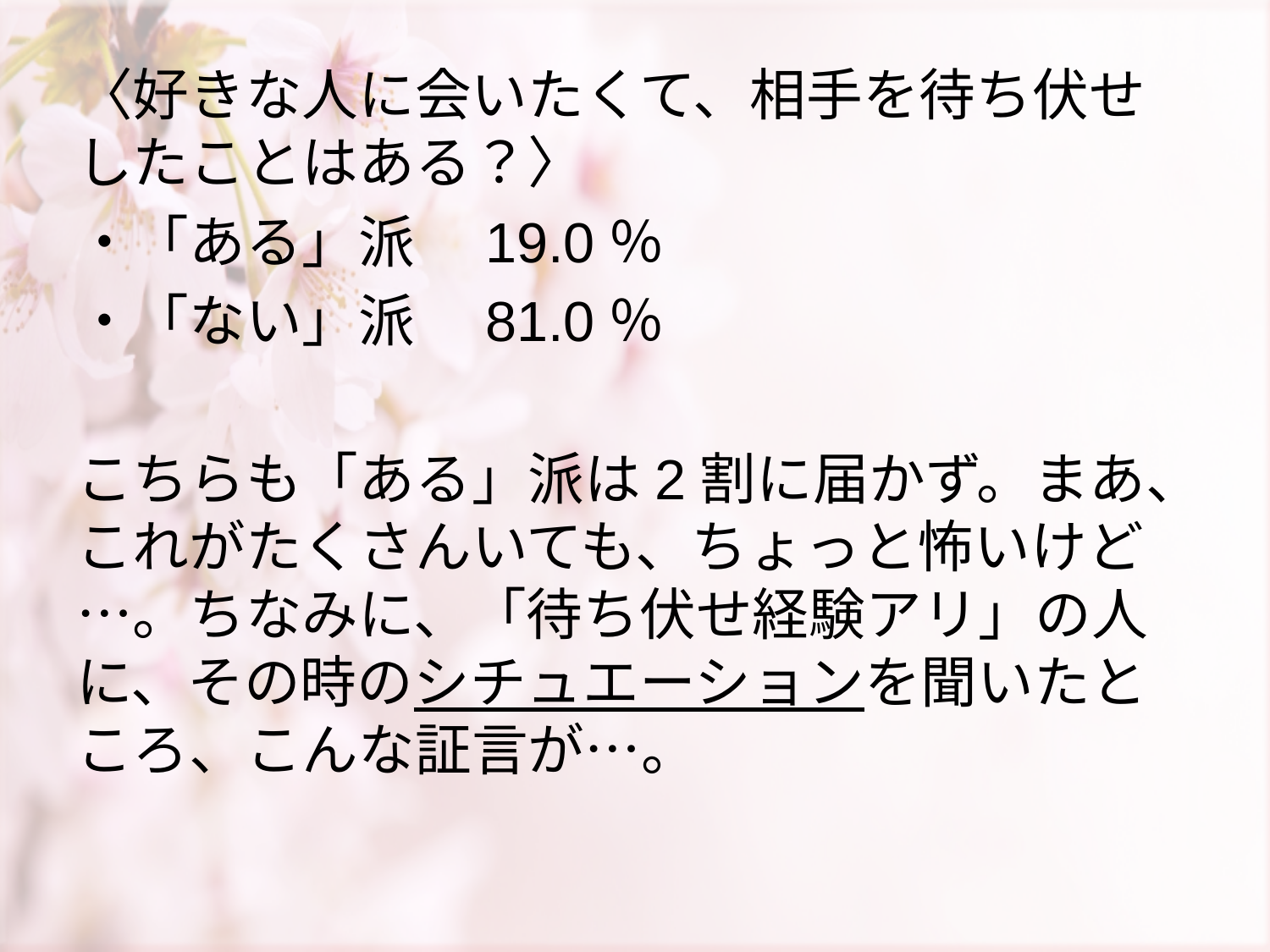

〈好きな人に会いたくて、相手を待ち伏せしたことはある？〉
・「ある」派　19.0％
・「ない」派　81.0％

こちらも「ある」派は2割に届かず。まあ、これがたくさんいても、ちょっと怖いけど…。ちなみに、「待ち伏せ経験アリ」の人に、その時のシチュエーションを聞いたところ、こんな証言が…。